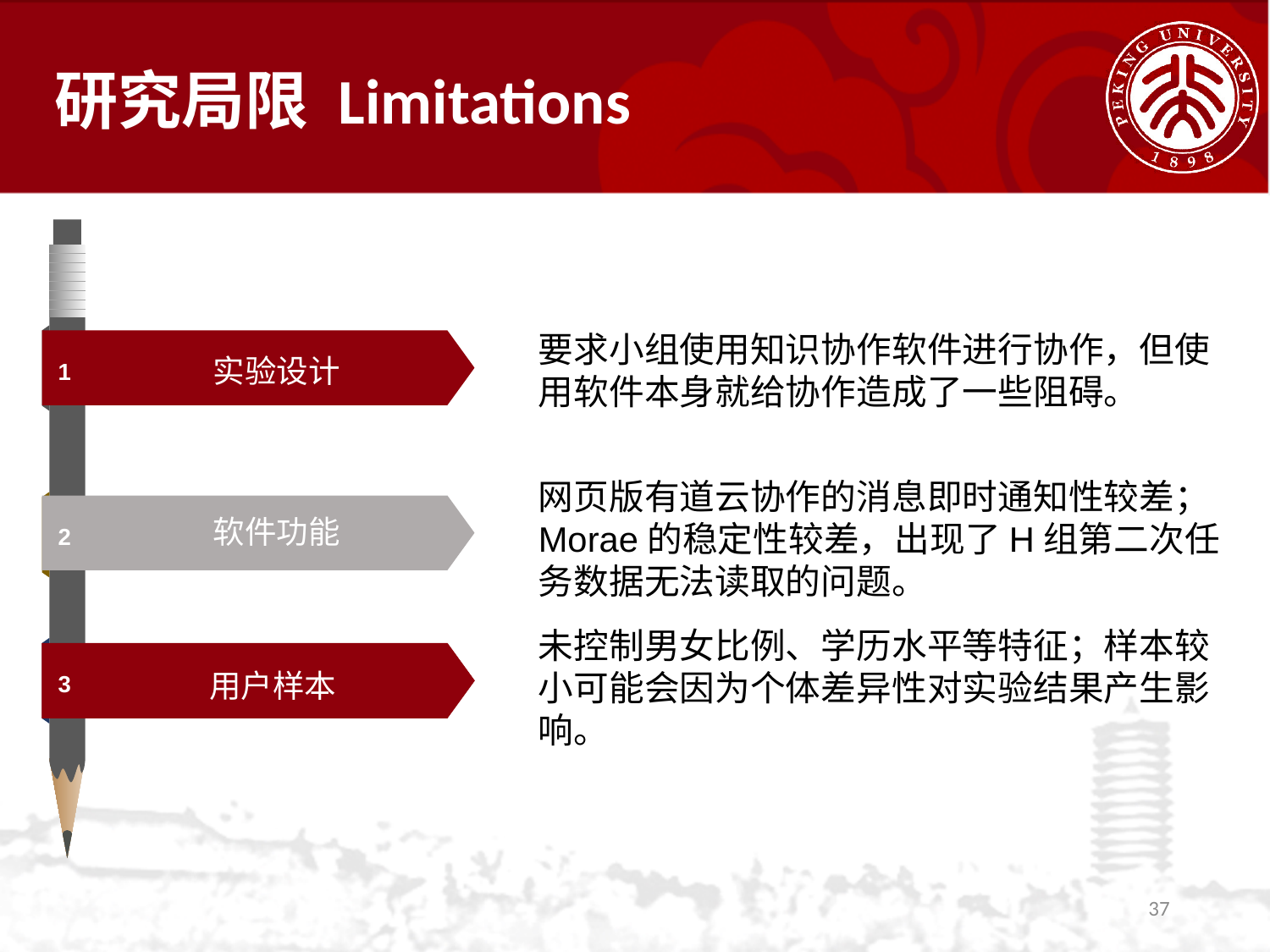

研究局限 Limitations

实验设计
1

软件功能
2

用户样本
3

要求小组使用知识协作软件进行协作，但使用软件本身就给协作造成了一些阻碍。
网页版有道云协作的消息即时通知性较差；Morae的稳定性较差，出现了H组第二次任务数据无法读取的问题。
未控制男女比例、学历水平等特征；样本较小可能会因为个体差异性对实验结果产生影响。
37